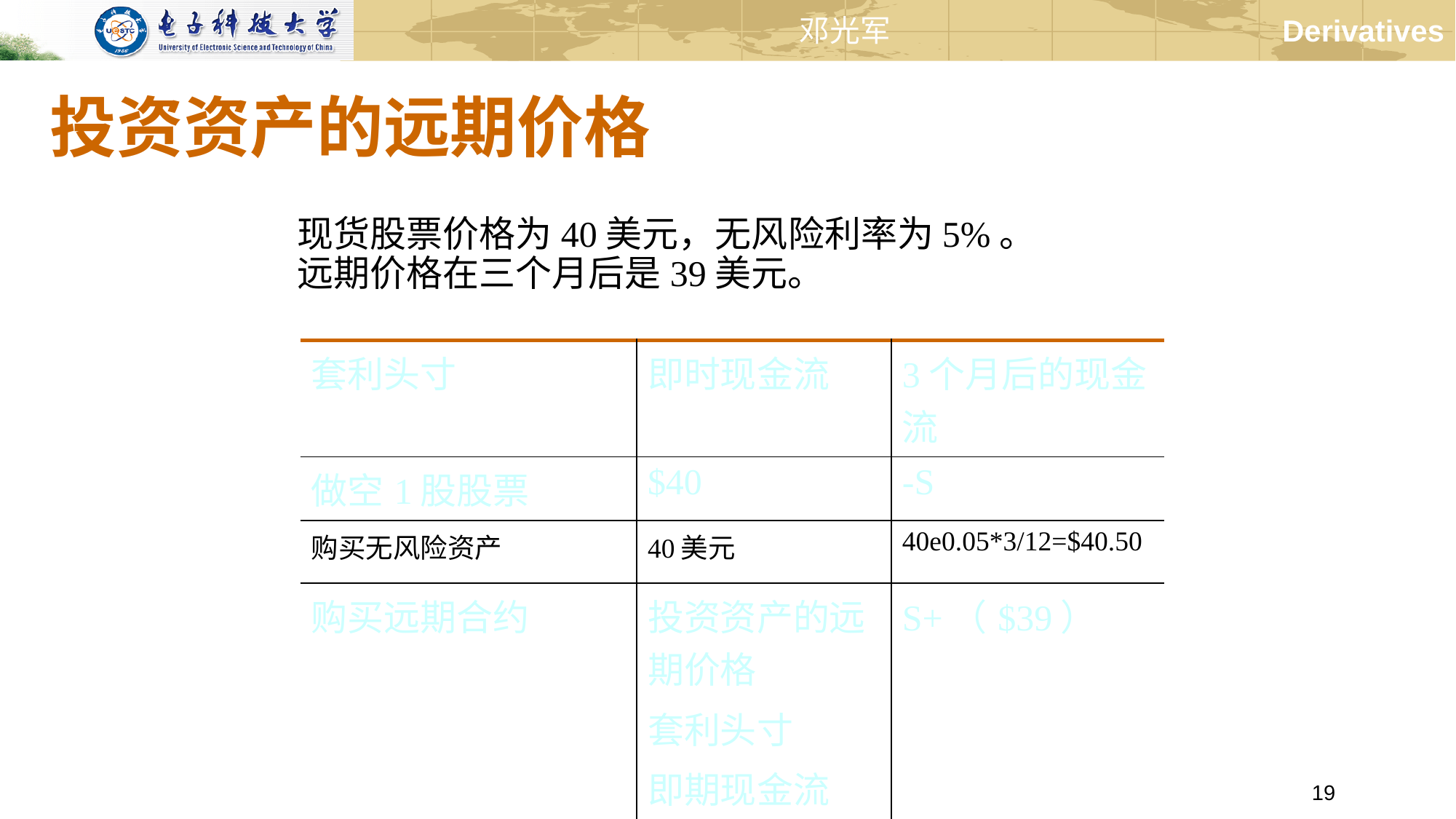

# 投资资产的远期价格
现货股票价格为40美元，无风险利率为5%。
远期价格在三个月后是39美元。
| 套利头寸 | 即时现金流 | 3个月后的现金流 |
| --- | --- | --- |
| 做空1股股票 | $40 | -S |
| 购买无风险资产 | 40美元 | 40e0.05\*3/12=$40.50 |
| 购买远期合约 | 投资资产的远期价格 套利头寸 即期现金流 | S+（$39） |
| 净现金流量 | 投资资产的远期价格 套利头寸 即期现金流 | 1.5美元 |